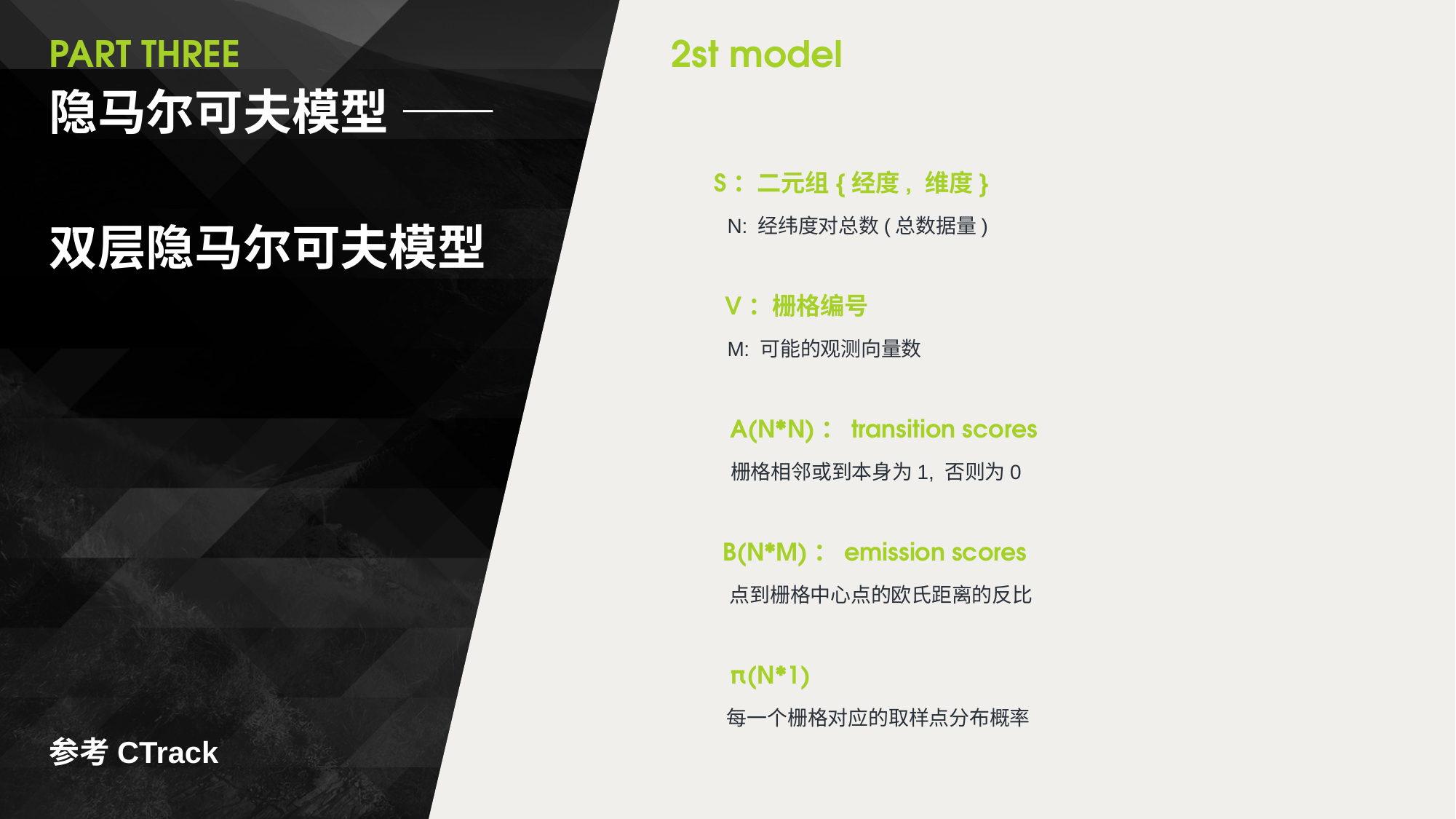

2st model
PART THREE
隐马尔可夫模型 ——

双层隐马尔可夫模型
S：二元组{经度, 维度}
N: 经纬度对总数(总数据量)
V：栅格编号
M: 可能的观测向量数
A(N*N)：transition scores
栅格相邻或到本身为1, 否则为0
B(N*M)：emission scores
点到栅格中心点的欧氏距离的反比
π(N*1)
每一个栅格对应的取样点分布概率
参考CTrack